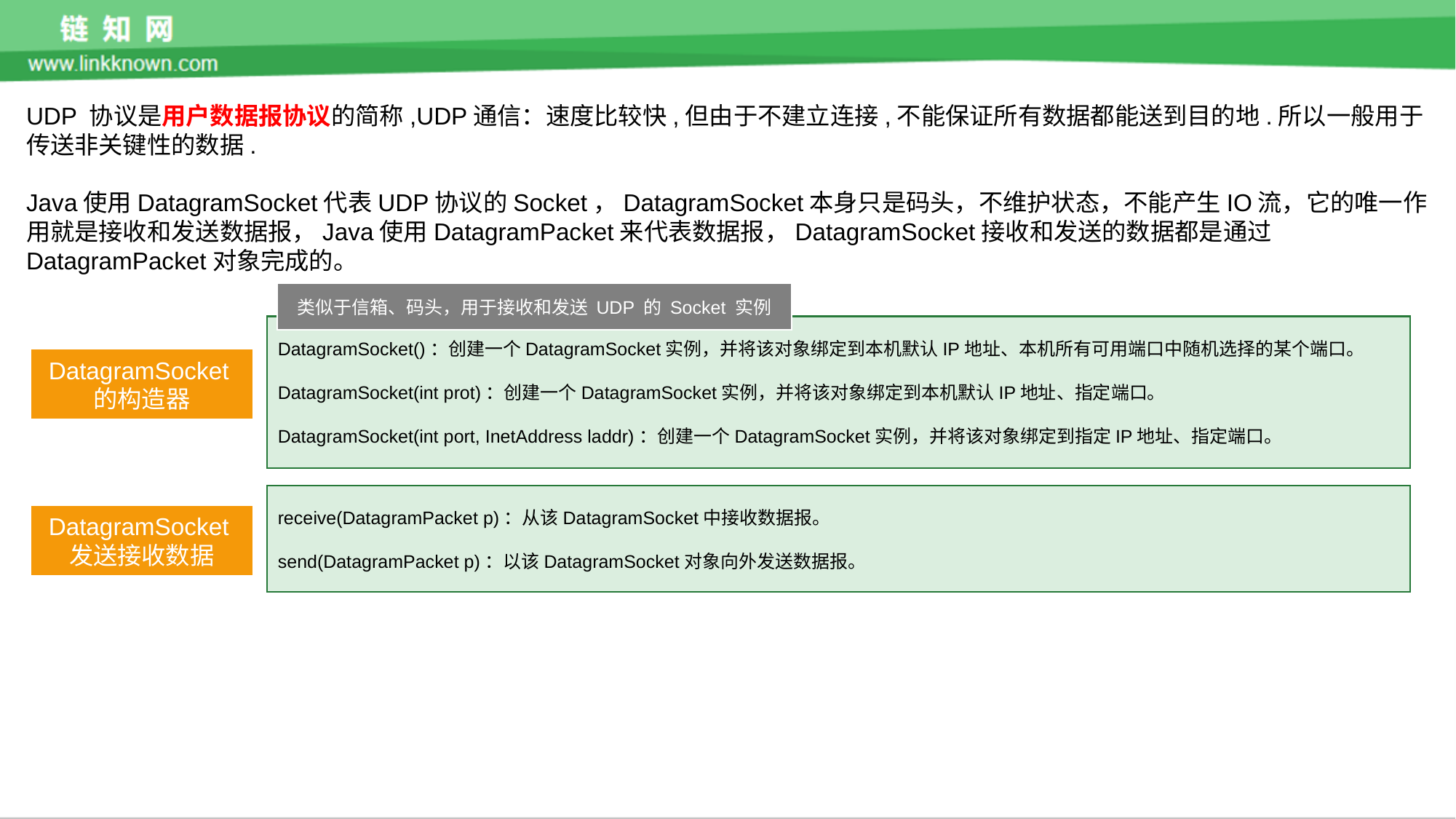

UDP 协议是用户数据报协议的简称,UDP通信：速度比较快,但由于不建立连接,不能保证所有数据都能送到目的地.所以一般用于传送非关键性的数据.

Java使用DatagramSocket代表UDP协议的Socket，DatagramSocket本身只是码头，不维护状态，不能产生IO流，它的唯一作用就是接收和发送数据报，Java使用DatagramPacket来代表数据报，DatagramSocket接收和发送的数据都是通过DatagramPacket对象完成的。
类似于信箱、码头，用于接收和发送 UDP 的 Socket 实例
DatagramSocket()：创建一个DatagramSocket实例，并将该对象绑定到本机默认IP地址、本机所有可用端口中随机选择的某个端口。

DatagramSocket(int prot)：创建一个DatagramSocket实例，并将该对象绑定到本机默认IP地址、指定端口。

DatagramSocket(int port, InetAddress laddr)：创建一个DatagramSocket实例，并将该对象绑定到指定IP地址、指定端口。
DatagramSocket的构造器
receive(DatagramPacket p)：从该DatagramSocket中接收数据报。

send(DatagramPacket p)：以该DatagramSocket对象向外发送数据报。
DatagramSocket发送接收数据